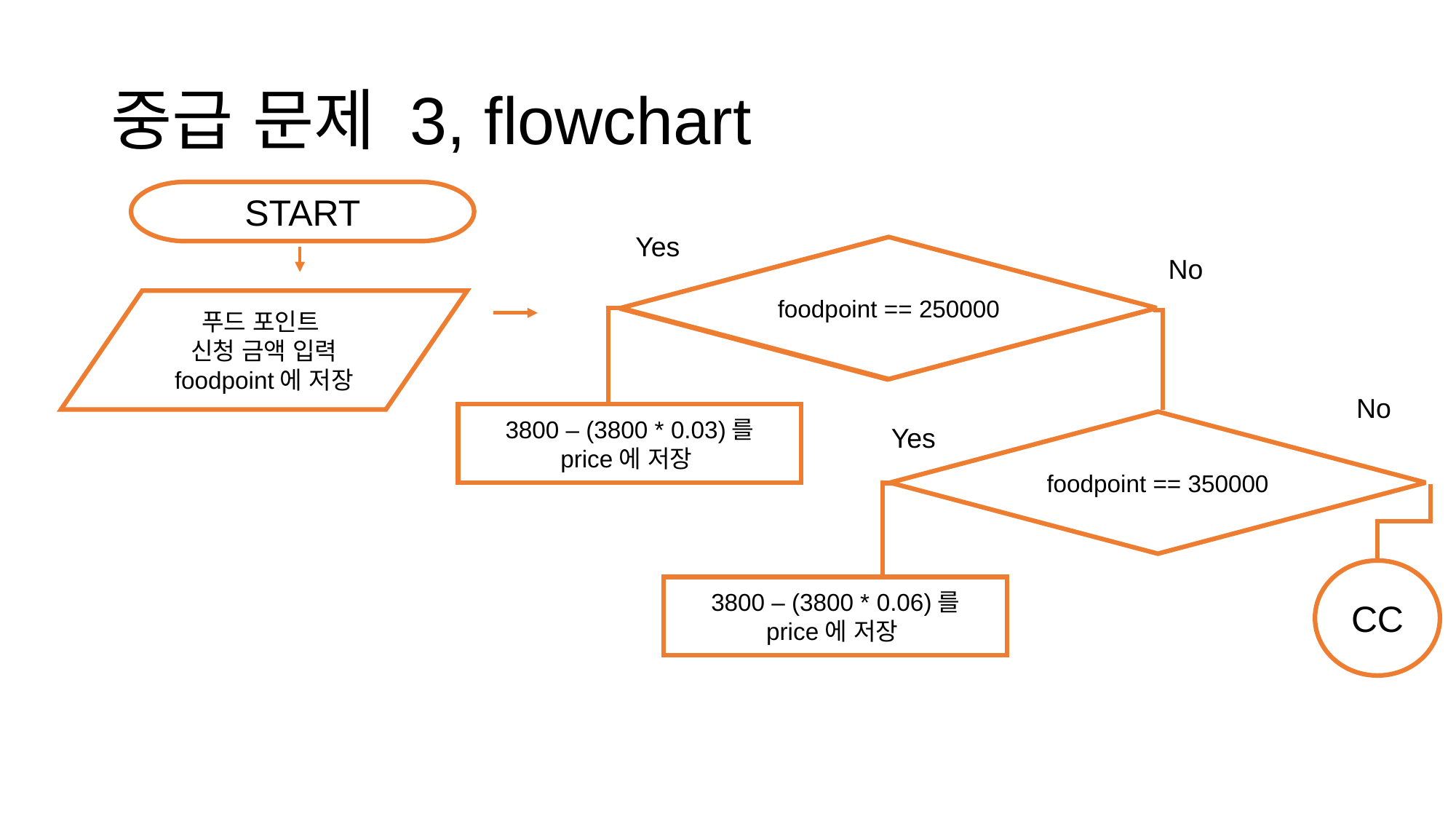

# 중급 문제 3, flowchart
START
푸드 포인트
신청 금액 입력
foodpoint에 저장
Yes
foodpoint == 250000
foodpoint == 250000
No
No
3800 – (3800 * 0.03)를
price에 저장
foodpoint == 350000
Yes
CC
3800 – (3800 * 0.06)를
price에 저장